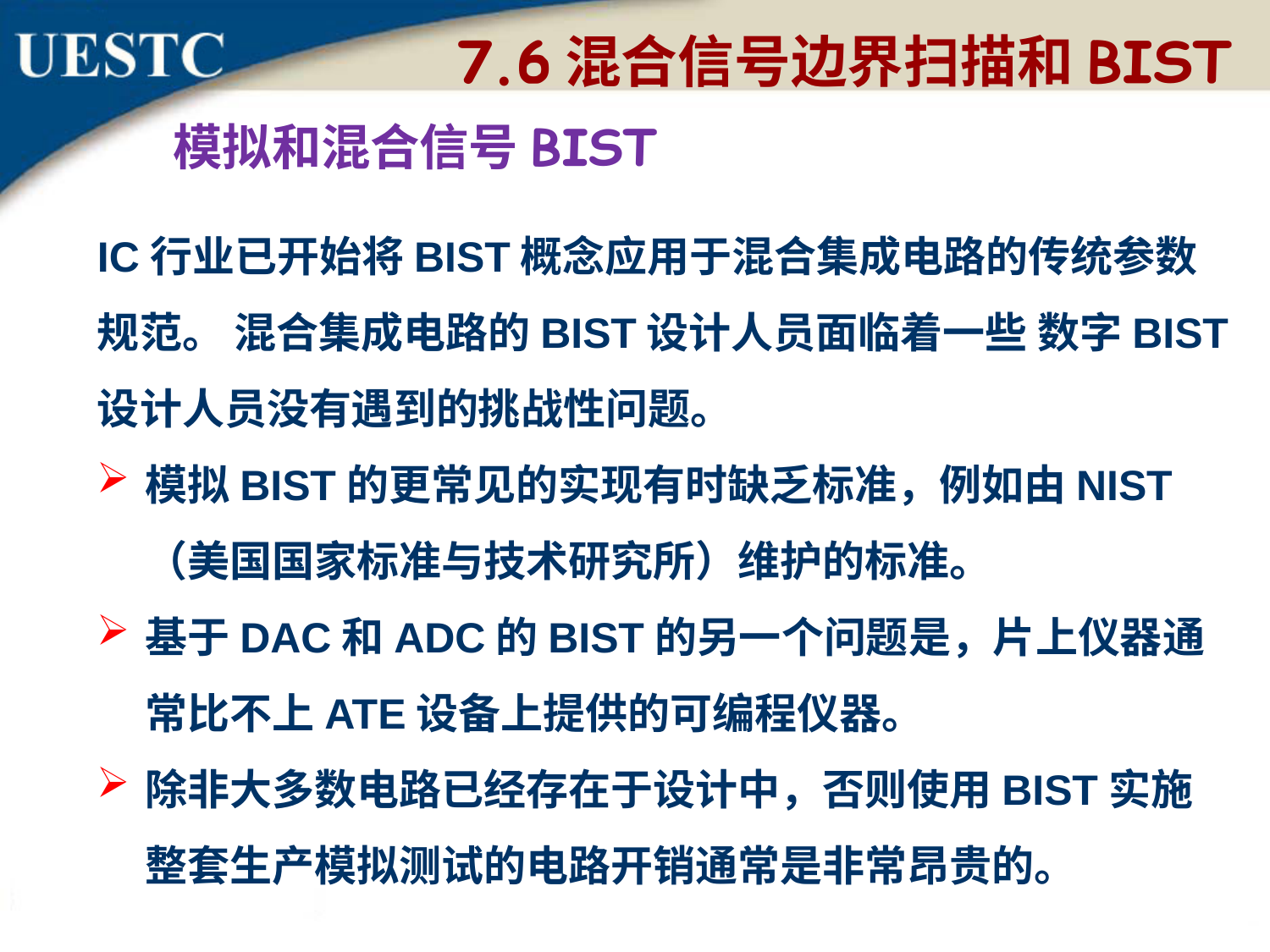

7.6混合信号边界扫描和BIST
模拟和混合信号BIST
IC行业已开始将BIST概念应用于混合集成电路的传统参数规范。 混合集成电路的BIST设计人员面临着一些 数字BIST设计人员没有遇到的挑战性问题。
模拟BIST的更常见的实现有时缺乏标准，例如由NIST（美国国家标准与技术研究所）维护的标准。
基于DAC和ADC的BIST的另一个问题是，片上仪器通常比不上ATE设备上提供的可编程仪器。
除非大多数电路已经存在于设计中，否则使用BIST实施整套生产模拟测试的电路开销通常是非常昂贵的。